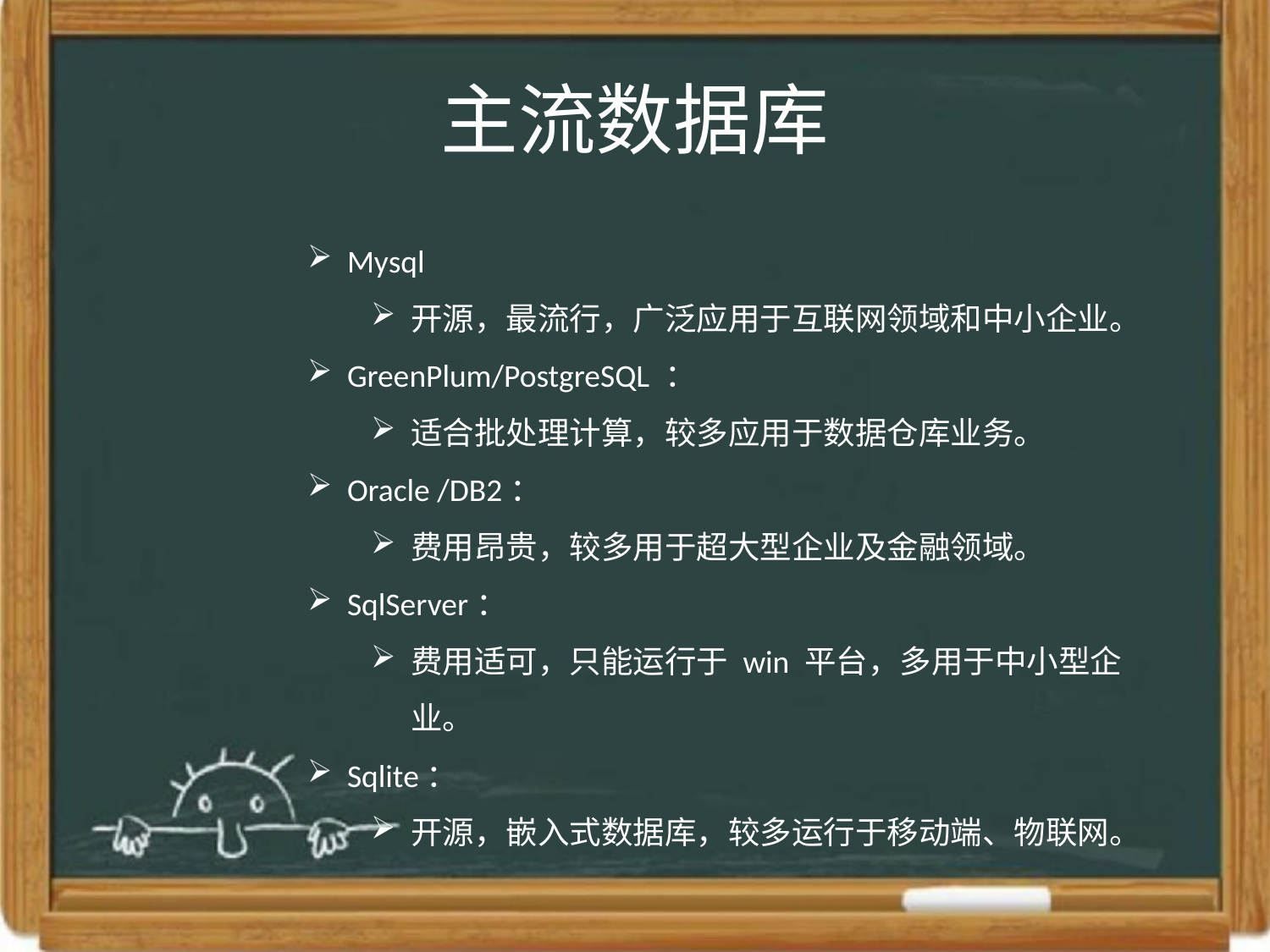

# 主流数据库
Mysql
开源，最流行，广泛应用于互联网领域和中小企业。
GreenPlum/PostgreSQL ：
适合批处理计算，较多应用于数据仓库业务。
Oracle /DB2：
费用昂贵，较多用于超大型企业及金融领域。
SqlServer：
费用适可，只能运行于 win 平台，多用于中小型企业。
Sqlite：
开源，嵌入式数据库，较多运行于移动端、物联网。